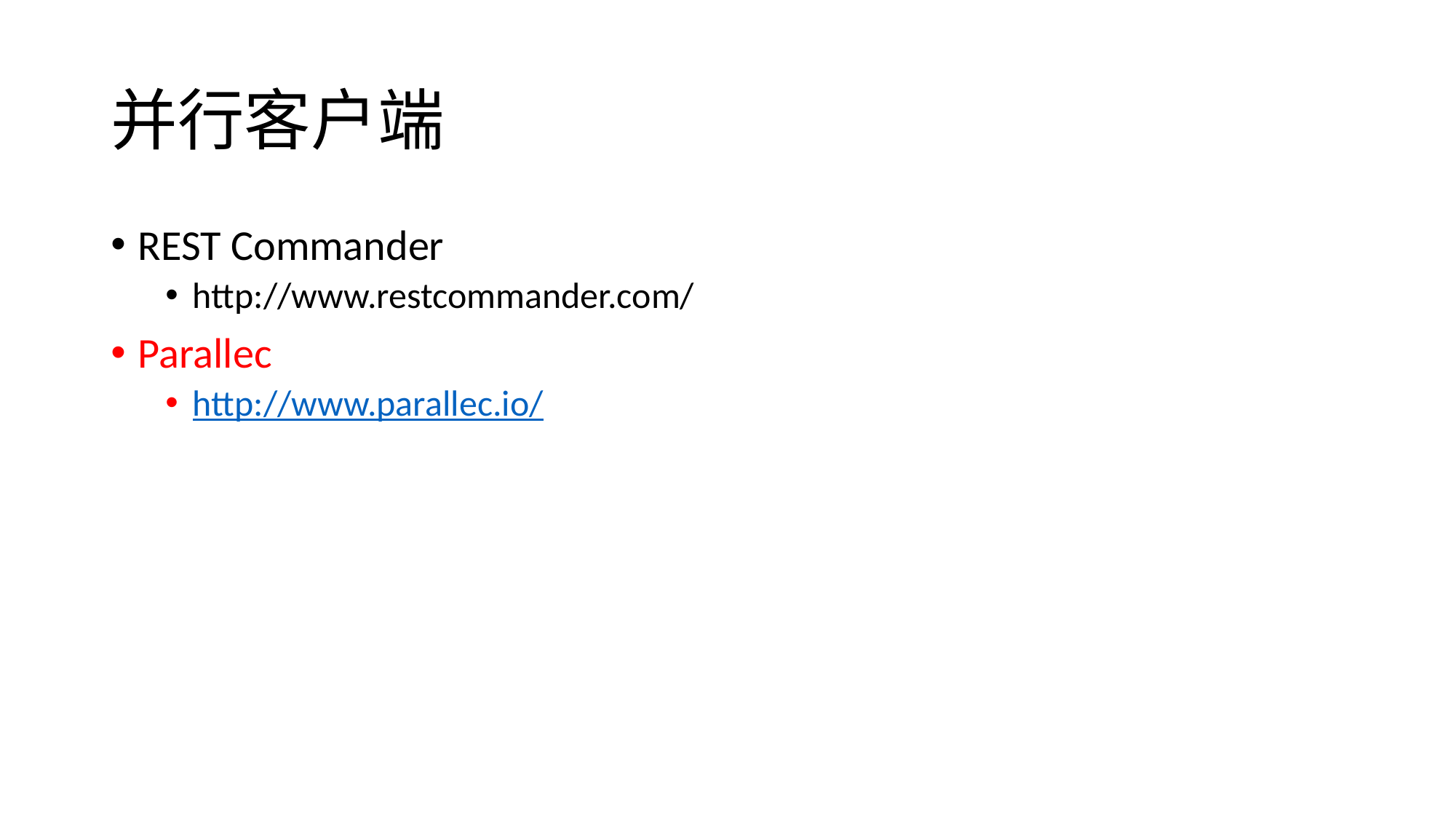

# 并行客户端
REST Commander
http://www.restcommander.com/
Parallec
http://www.parallec.io/